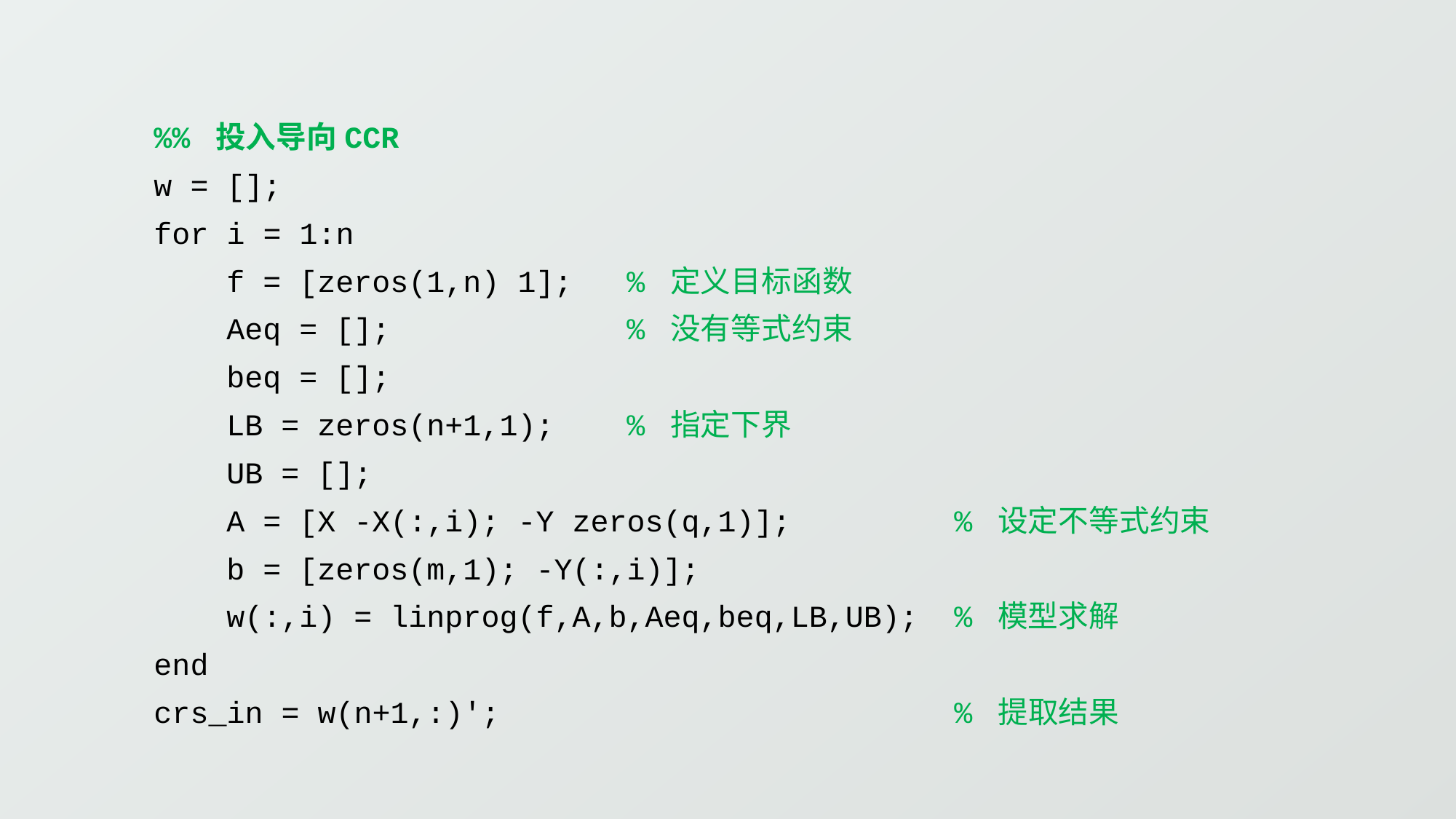

%% 投入导向CCR
w = [];
for i = 1:n
    f = [zeros(1,n) 1];   % 定义目标函数
    Aeq = [];             % 没有等式约束
    beq = [];
    LB = zeros(n+1,1);    % 指定下界
    UB = [];
    A = [X -X(:,i); -Y zeros(q,1)];         % 设定不等式约束
    b = [zeros(m,1); -Y(:,i)];
    w(:,i) = linprog(f,A,b,Aeq,beq,LB,UB);  % 模型求解
end
crs_in = w(n+1,:)';                         % 提取结果